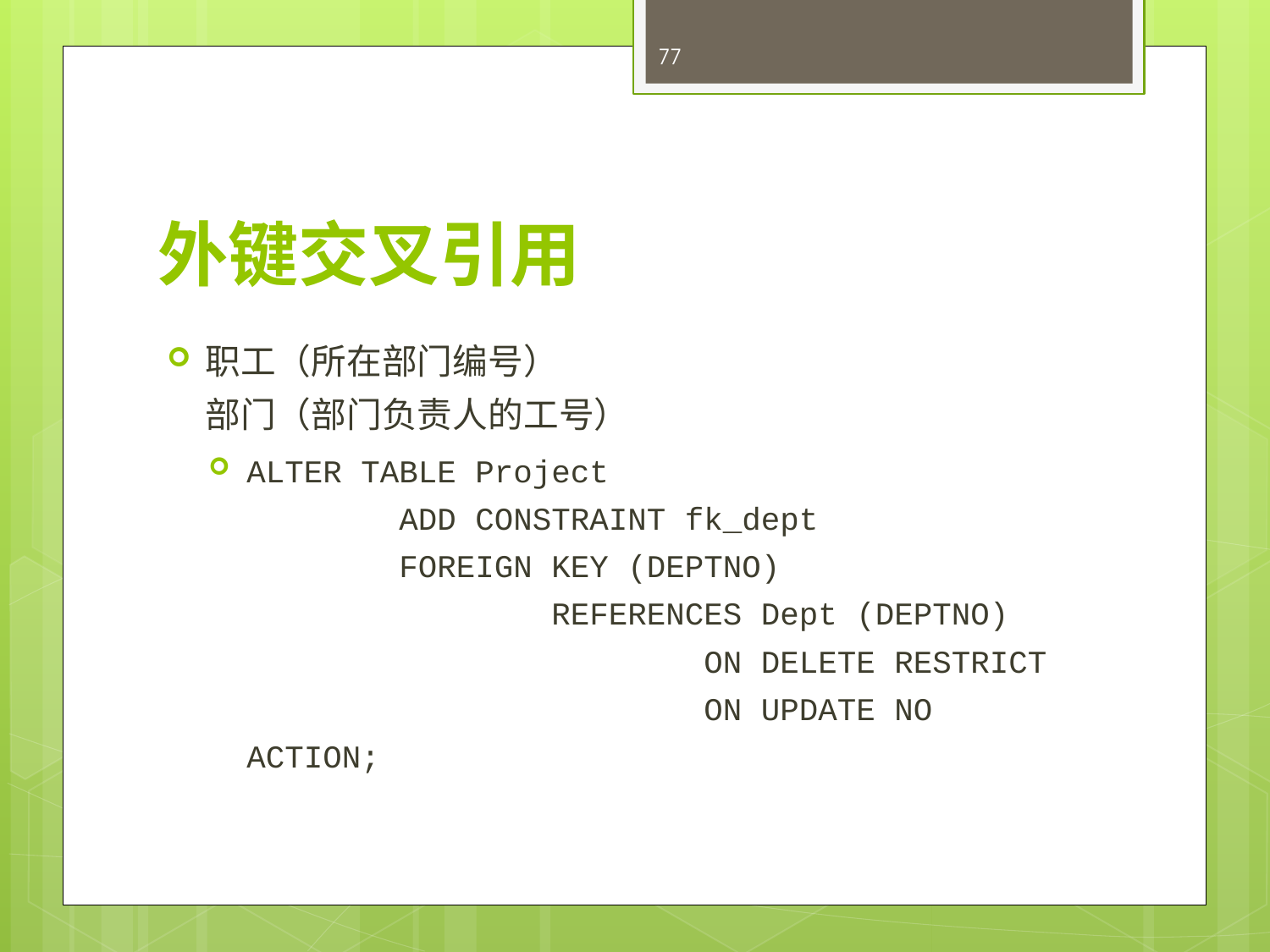

77
# 外键交叉引用
职工（所在部门编号）
部门（部门负责人的工号）
ALTER TABLE Project
        ADD CONSTRAINT fk_dept
        FOREIGN KEY (DEPTNO)
                REFERENCES Dept (DEPTNO)
                        ON DELETE RESTRICT
                        ON UPDATE NO ACTION;